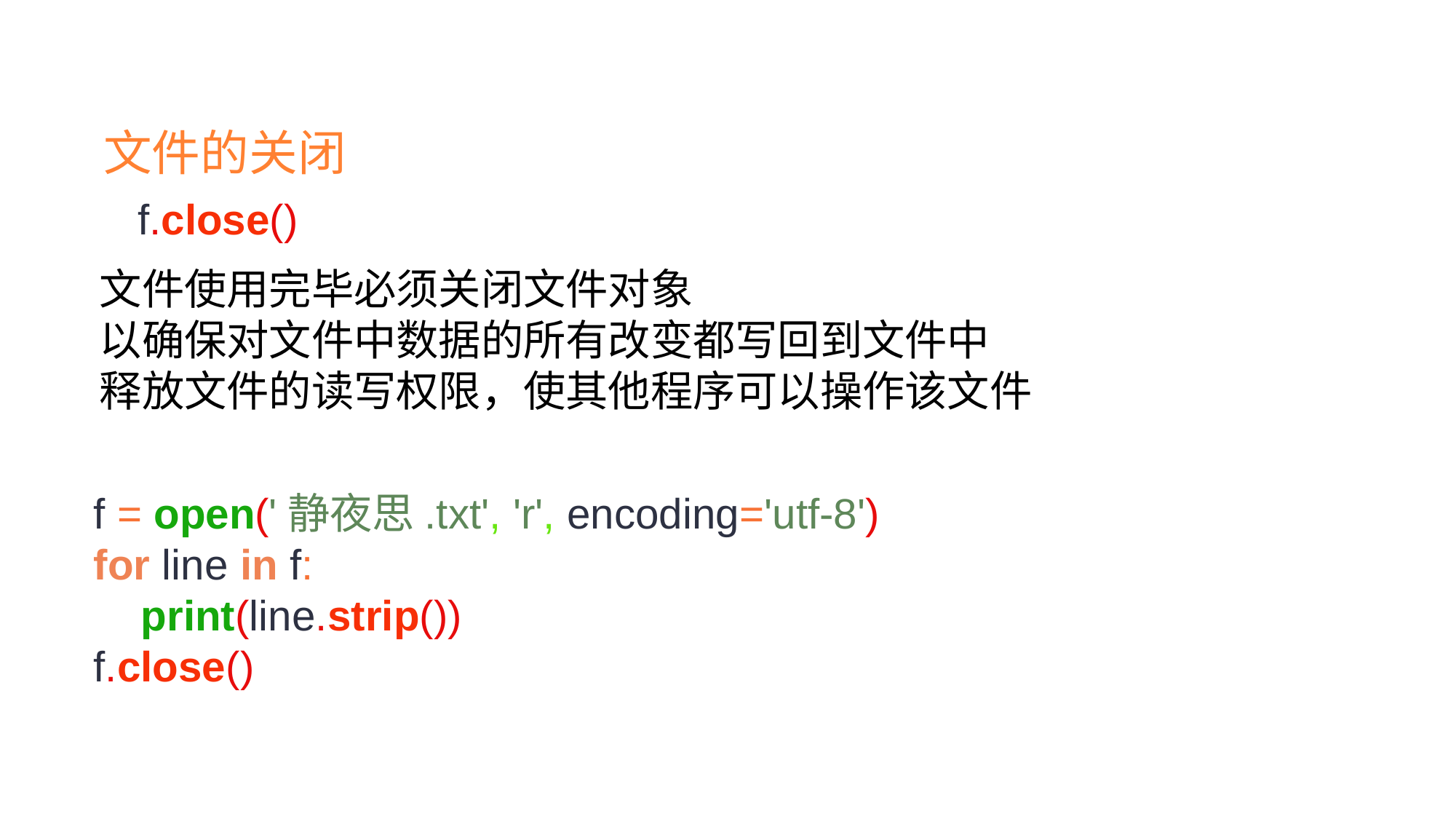

文件的关闭
f.close()
文件使用完毕必须关闭文件对象
以确保对文件中数据的所有改变都写回到文件中
释放文件的读写权限，使其他程序可以操作该文件
f = open('静夜思.txt', 'r', encoding='utf-8')
for line in f:
    print(line.strip())
f.close()